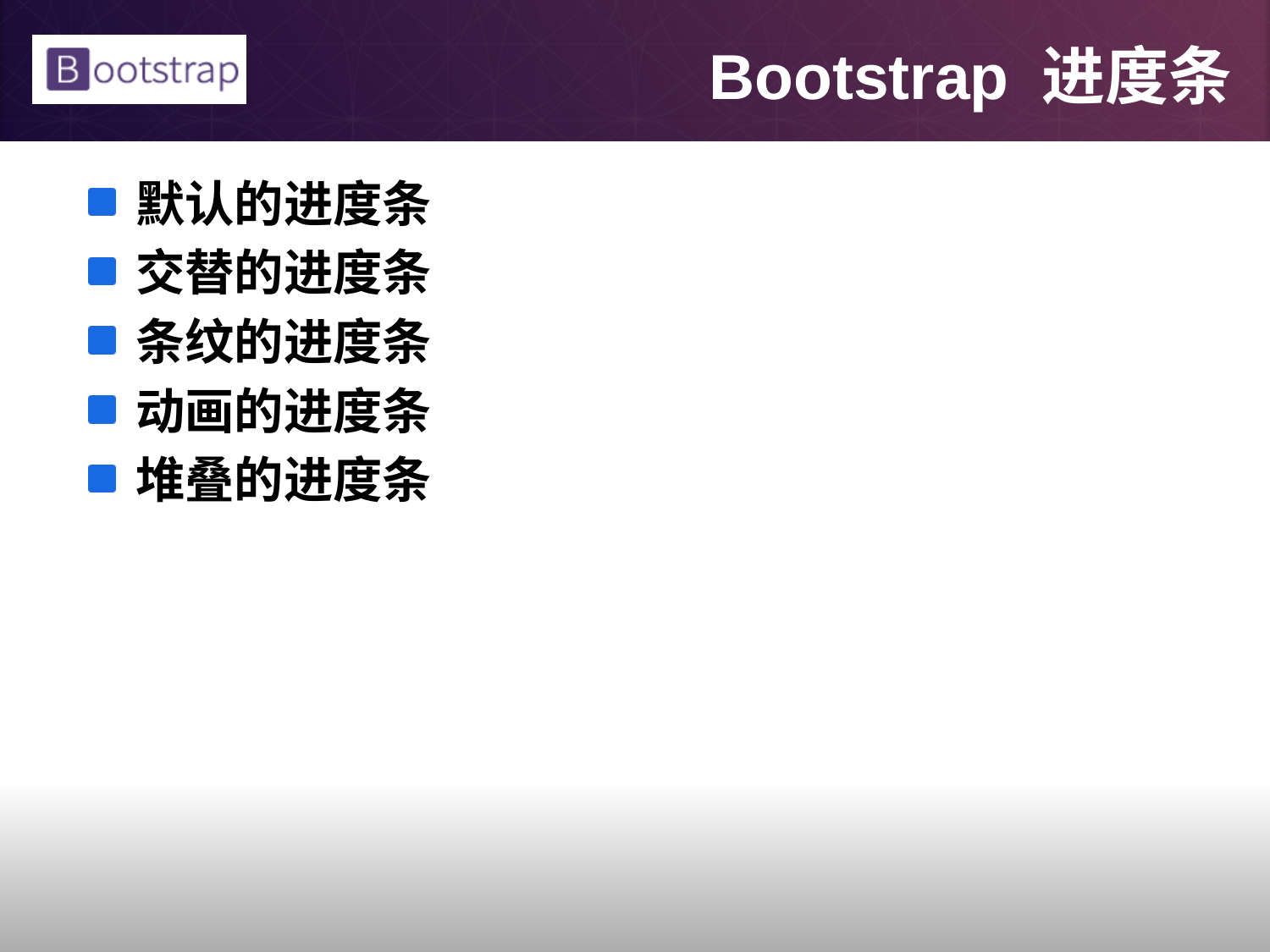

# Bootstrap 进度条
默认的进度条
交替的进度条
条纹的进度条
动画的进度条
堆叠的进度条